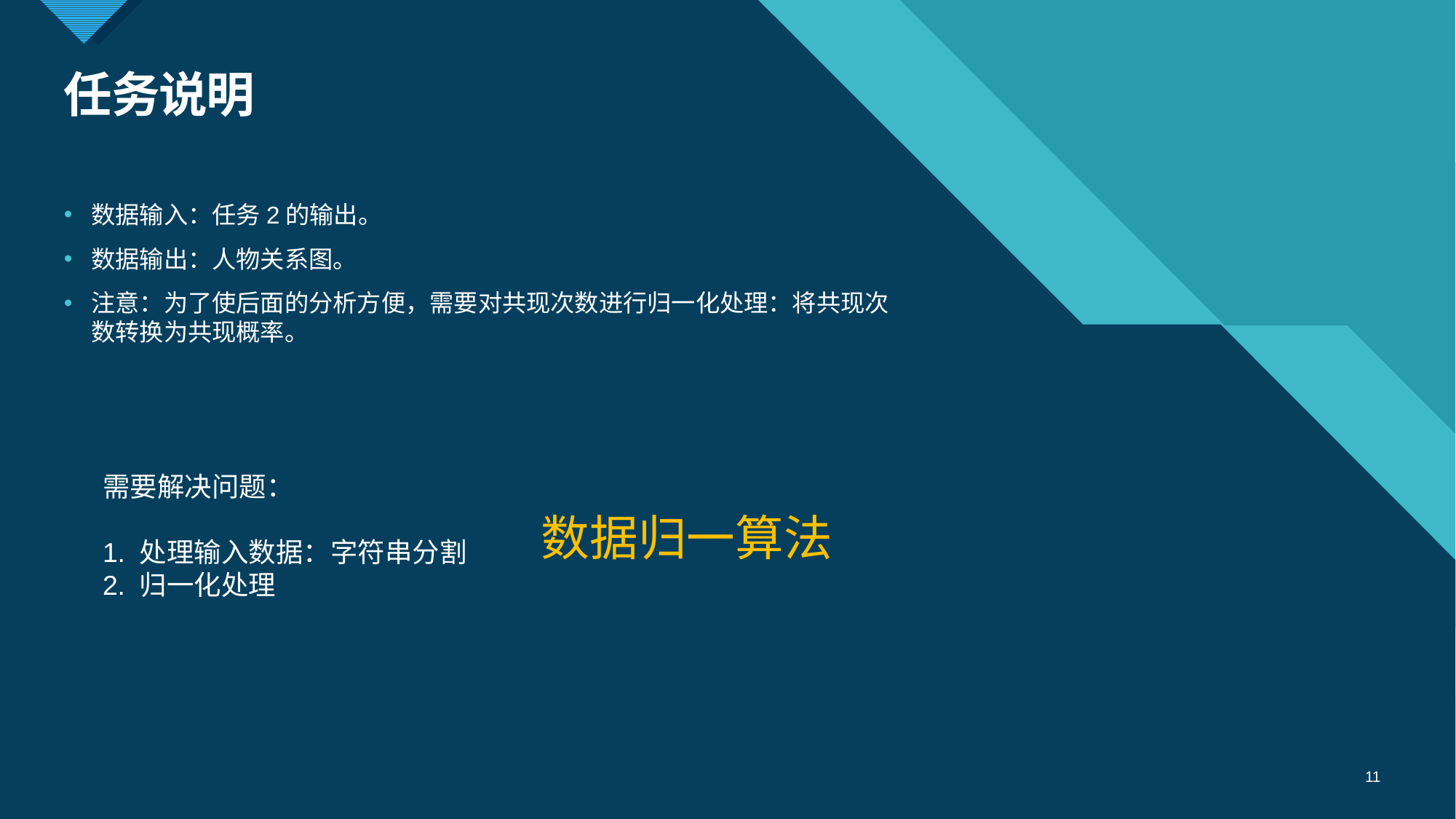

# 任务说明
数据输入：任务2的输出。
数据输出：人物关系图。
注意：为了使后面的分析方便，需要对共现次数进行归一化处理：将共现次数转换为共现概率。
需要解决问题：

1. 处理输入数据：字符串分割
2. 归一化处理
数据归一算法
11